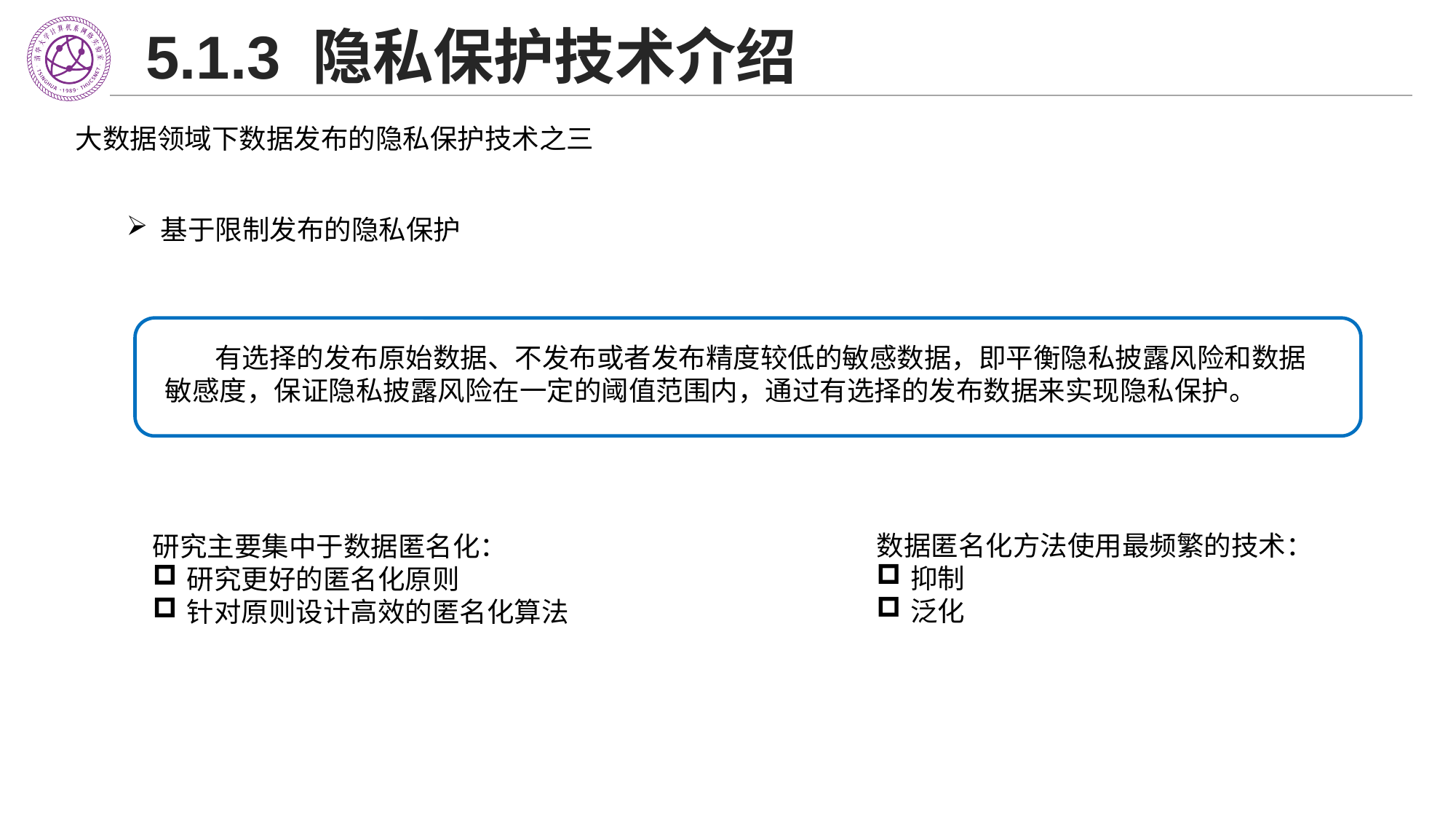

# 5.1.3 隐私保护技术介绍
大数据领域下数据发布的隐私保护技术之三
基于限制发布的隐私保护

       有选择的发布原始数据、不发布或者发布精度较低的敏感数据，即平衡隐私披露风险和数据敏感度，保证隐私披露风险在一定的阈值范围内，通过有选择的发布数据来实现隐私保护。
数据匿名化方法使用最频繁的技术：
抑制
泛化
研究主要集中于数据匿名化：
研究更好的匿名化原则
针对原则设计高效的匿名化算法